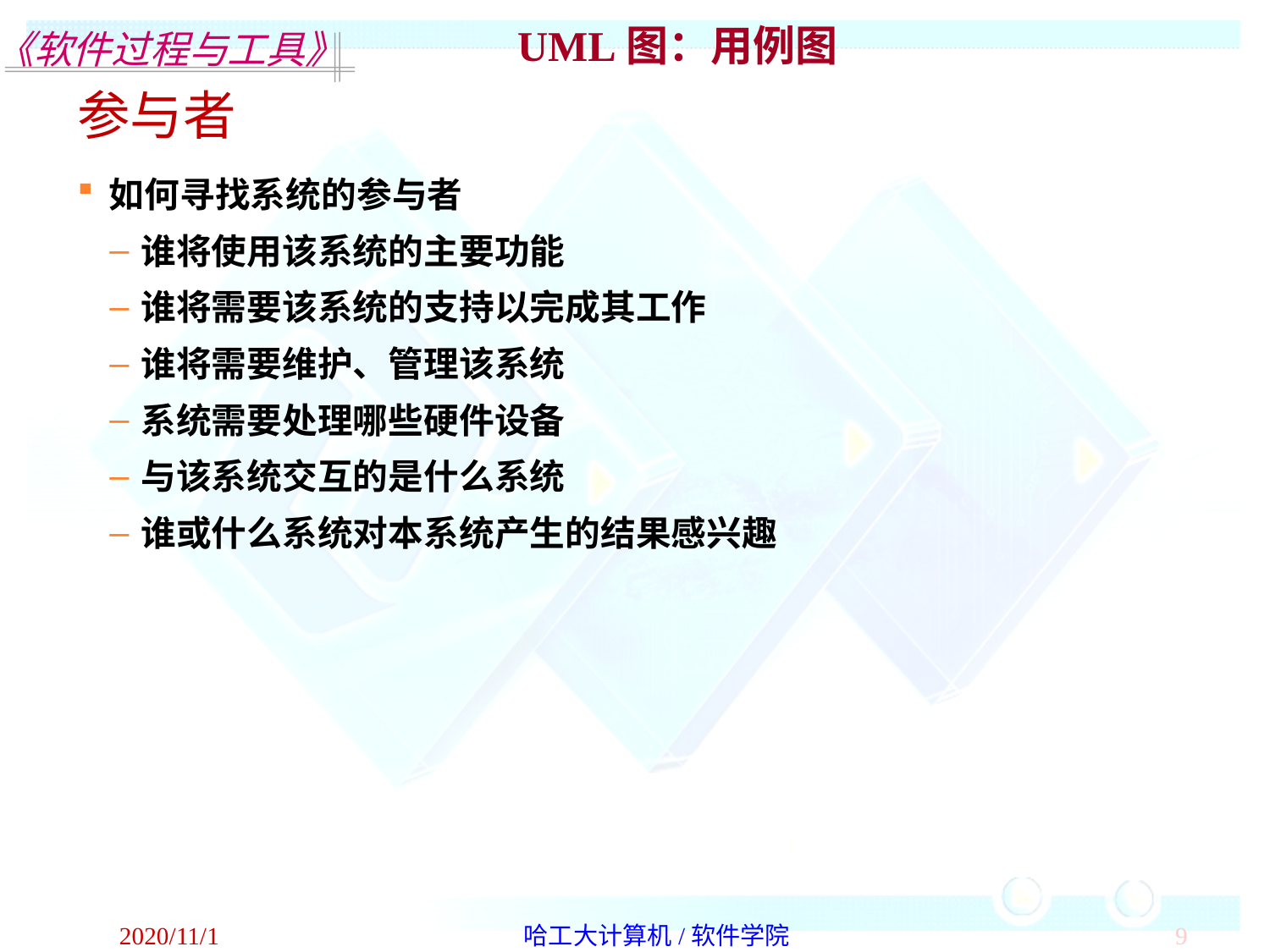

UML图：用例图
参与者
如何寻找系统的参与者
谁将使用该系统的主要功能
谁将需要该系统的支持以完成其工作
谁将需要维护、管理该系统
系统需要处理哪些硬件设备
与该系统交互的是什么系统
谁或什么系统对本系统产生的结果感兴趣